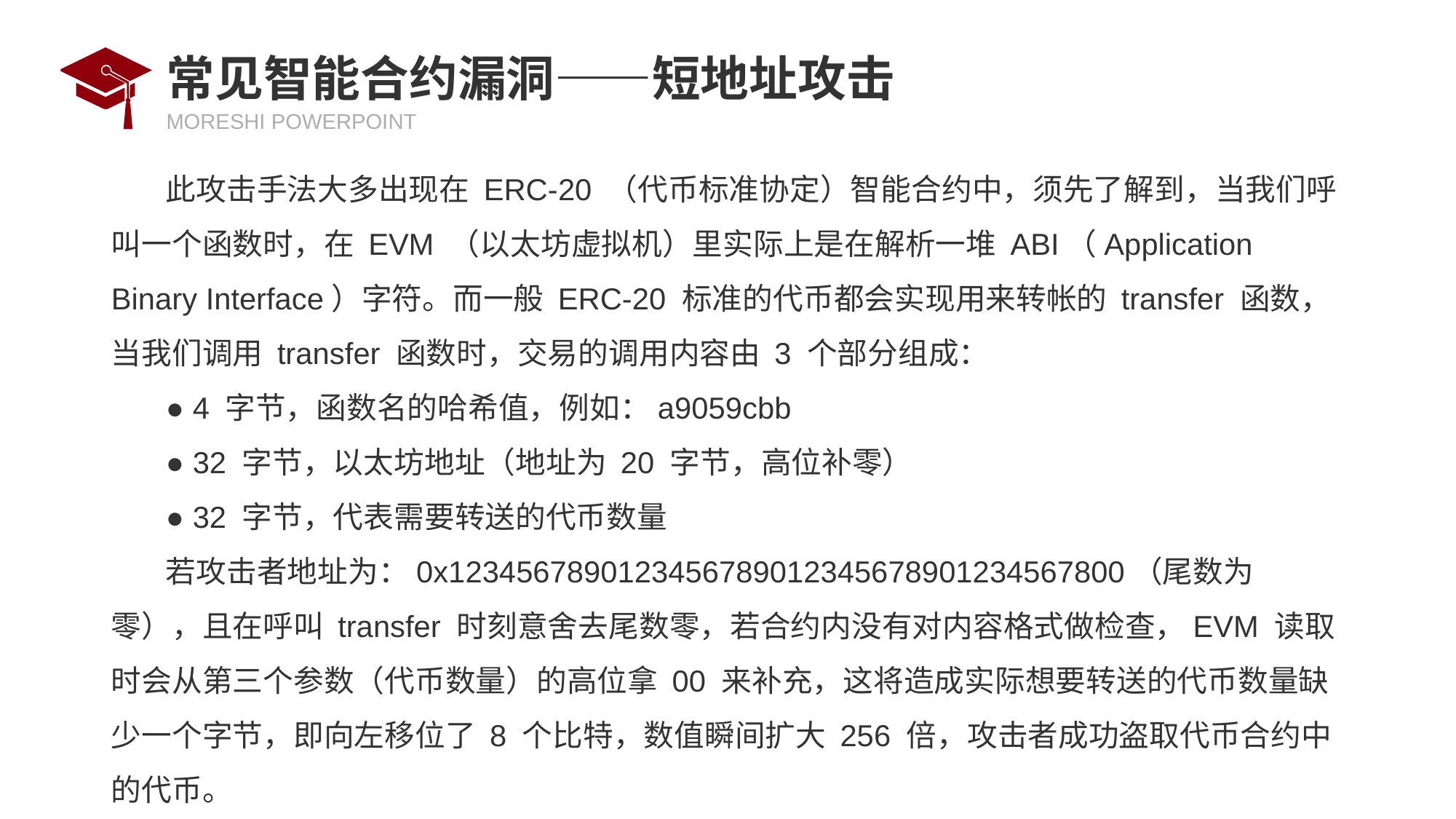

# 常见智能合约漏洞——短地址攻击
此攻击手法大多出现在 ERC-20 （代币标准协定）智能合约中，须先了解到，当我们呼叫一个函数时，在 EVM （以太坊虚拟机）里实际上是在解析一堆 ABI（Application Binary Interface）字符。而一般 ERC-20 标准的代币都会实现用来转帐的 transfer 函数，当我们调用 transfer 函数时，交易的调用内容由 3 个部分组成：
● 4 字节，函数名的哈希值，例如：a9059cbb
● 32 字节，以太坊地址（地址为 20 字节，高位补零）
● 32 字节，代表需要转送的代币数量
若攻击者地址为：0x1234567890123456789012345678901234567800（尾数为零），且在呼叫 transfer 时刻意舍去尾数零，若合约内没有对内容格式做检查，EVM 读取时会从第三个参数（代币数量）的高位拿 00 来补充，这将造成实际想要转送的代币数量缺少一个字节，即向左移位了 8 个比特，数值瞬间扩大 256 倍，攻击者成功盗取代币合约中的代币。